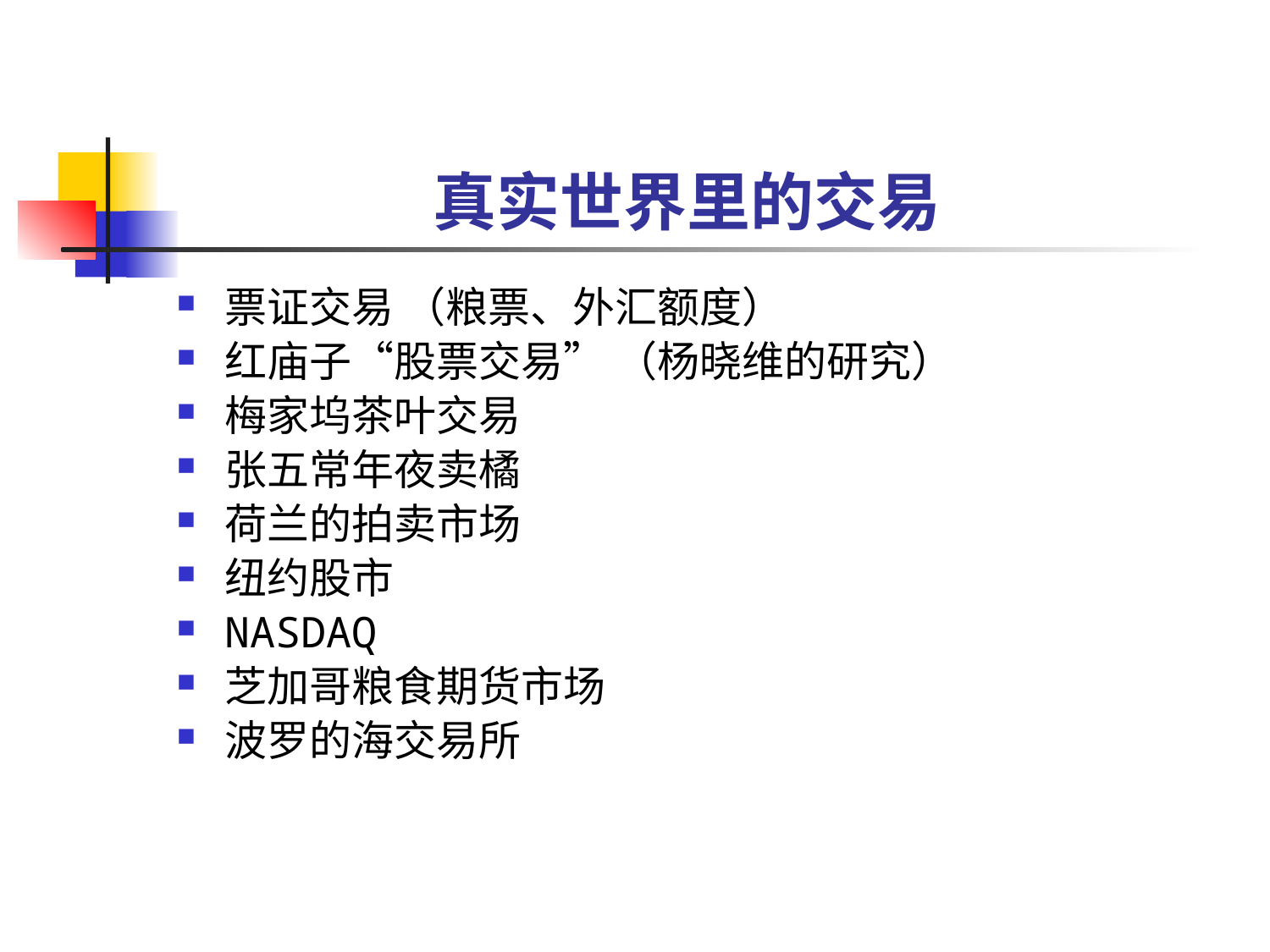

# 真实世界里的交易
票证交易 （粮票、外汇额度）
红庙子“股票交易” （杨晓维的研究）
梅家坞茶叶交易
张五常年夜卖橘
荷兰的拍卖市场
纽约股市
NASDAQ
芝加哥粮食期货市场
波罗的海交易所